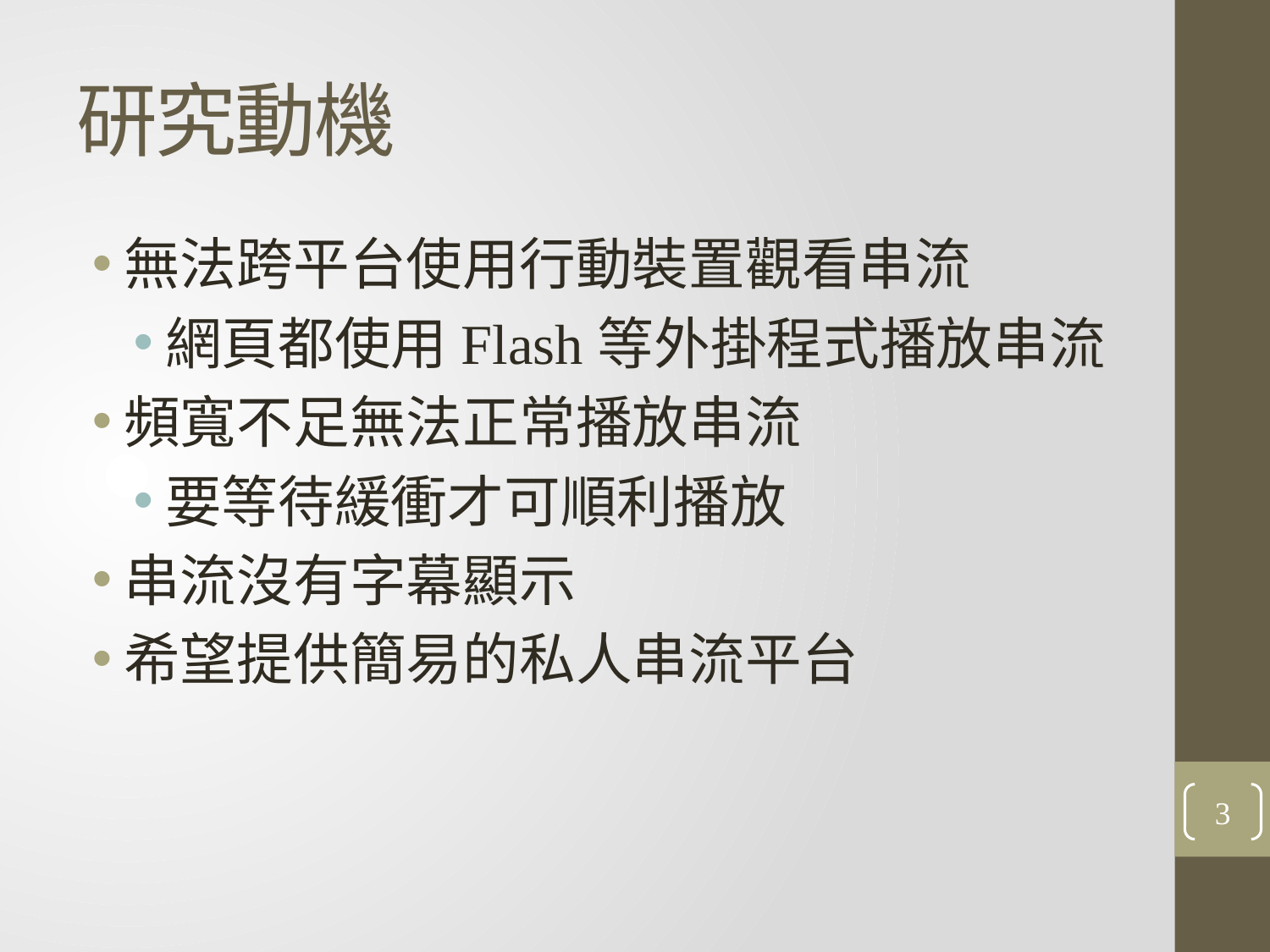

# 研究動機
無法跨平台使用行動裝置觀看串流
網頁都使用Flash等外掛程式播放串流
頻寬不足無法正常播放串流
要等待緩衝才可順利播放
串流沒有字幕顯示
希望提供簡易的私人串流平台
3